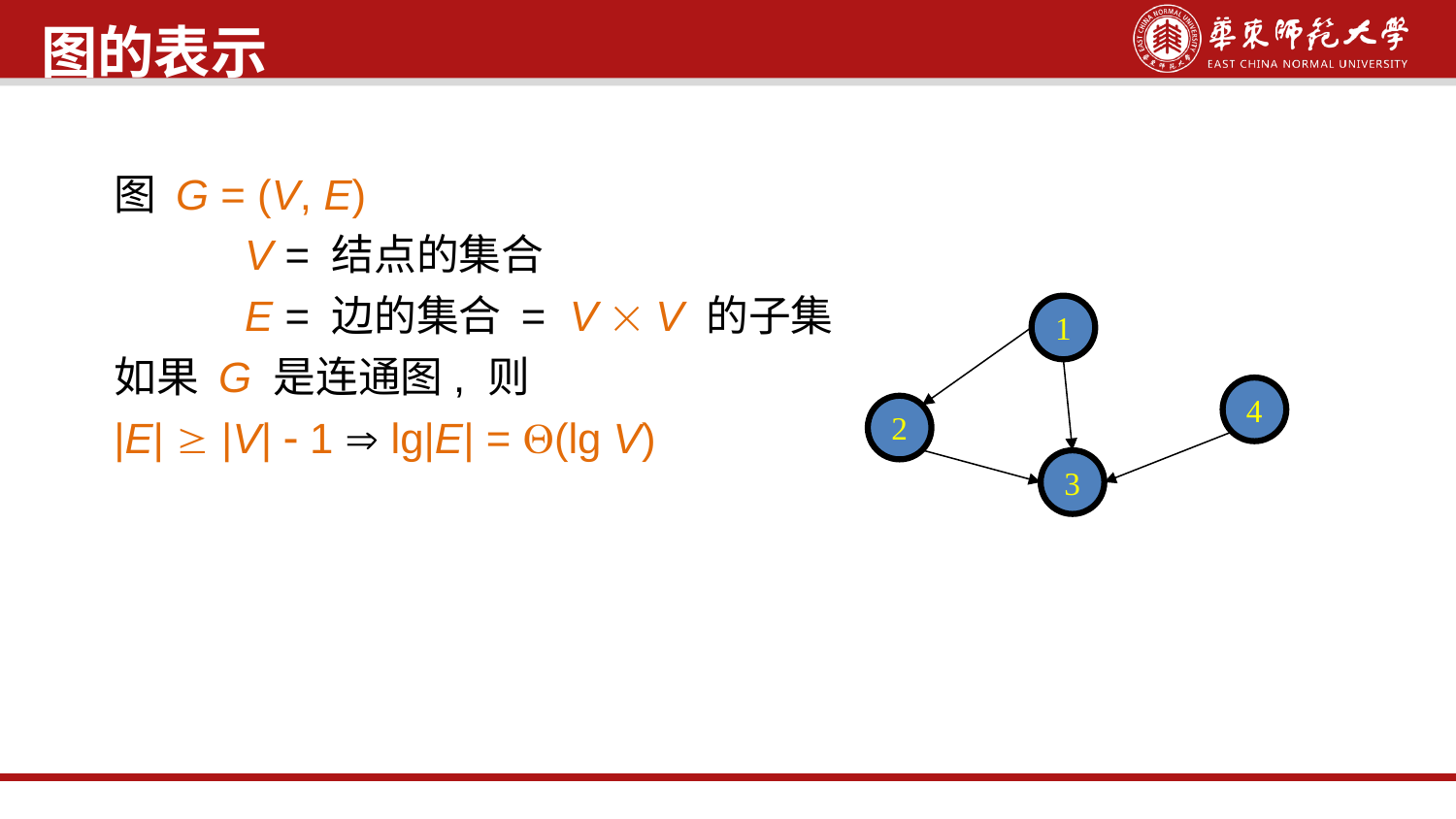

图的表示
图 G = (V, E)
           V = 结点的集合
           E = 边的集合 =  V × V 的子集
如果 G 是连通图, 则
|E| ≥ |V| − 1 ⇒ lg|E| = Θ(lg V)
1
4
2
3